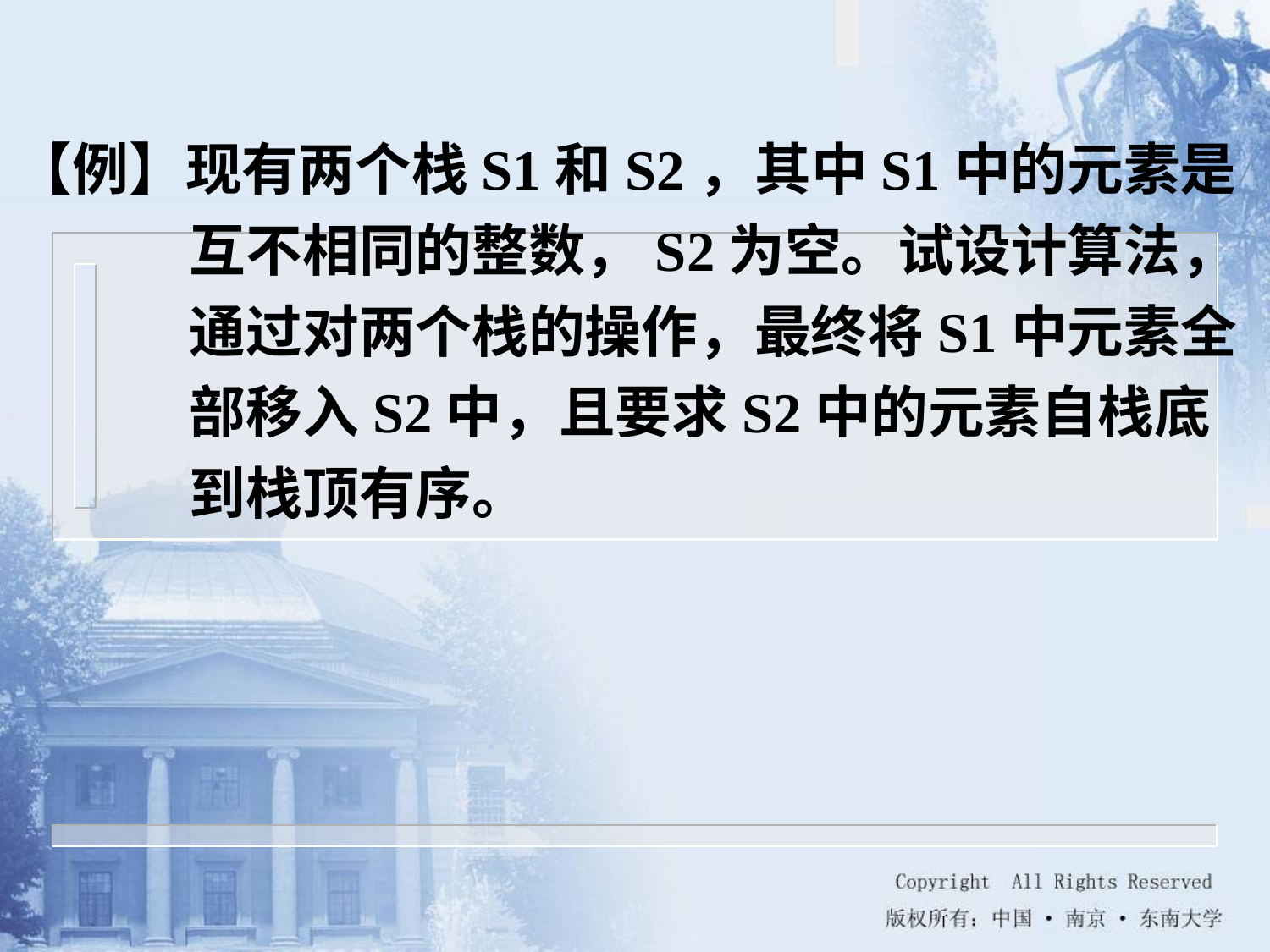

【例】现有两个栈S1和S2，其中S1中的元素是互不相同的整数，S2为空。试设计算法，通过对两个栈的操作，最终将S1中元素全部移入S2中，且要求S2中的元素自栈底到栈顶有序。